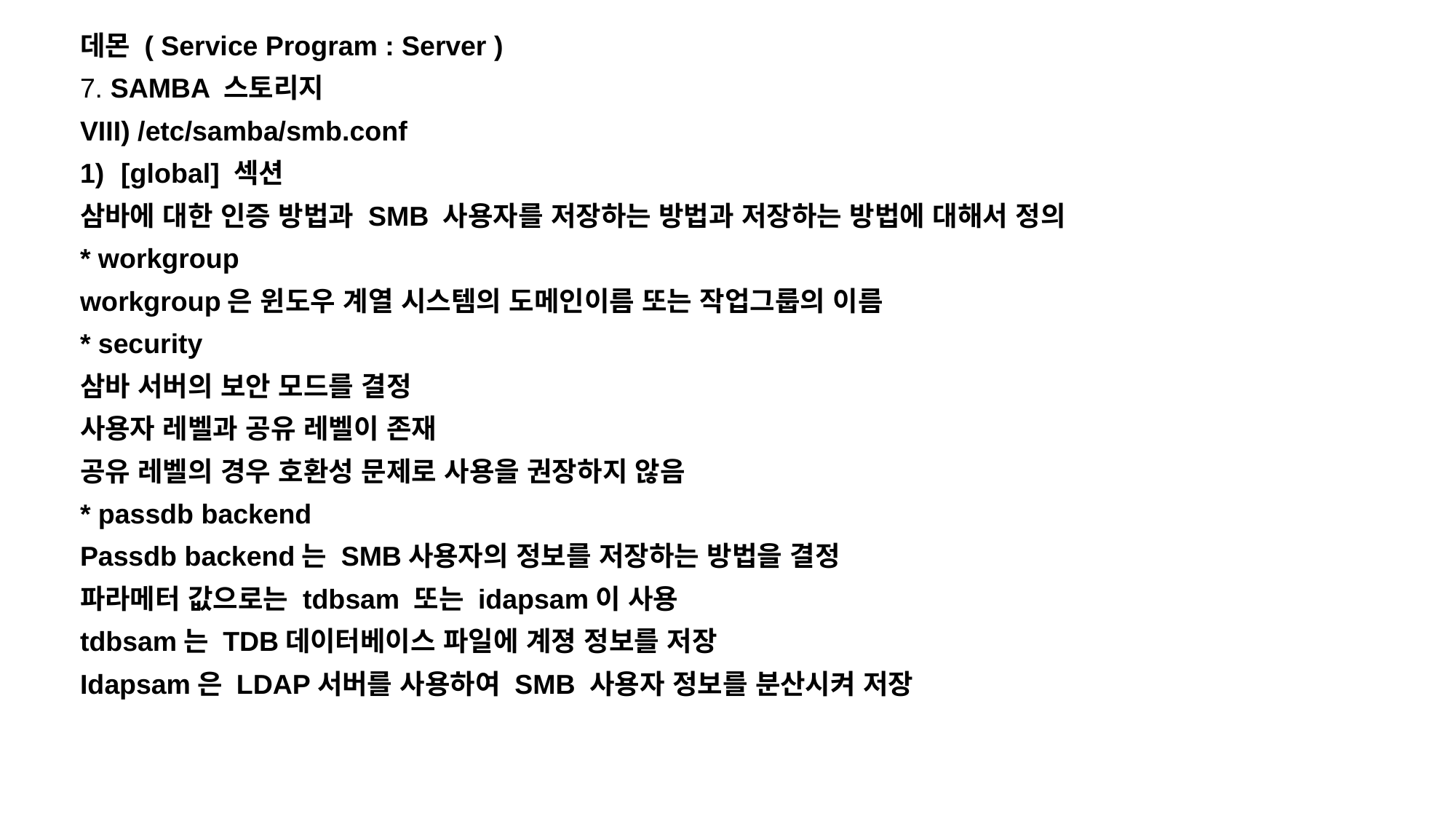

데몬 ( Service Program : Server )
7. SAMBA 스토리지
VIII) /etc/samba/smb.conf
[global] 섹션
삼바에 대한 인증 방법과 SMB 사용자를 저장하는 방법과 저장하는 방법에 대해서 정의
* workgroup
workgroup은 윈도우 계열 시스템의 도메인이름 또는 작업그룹의 이름
* security
삼바 서버의 보안 모드를 결정
사용자 레벨과 공유 레벨이 존재
공유 레벨의 경우 호환성 문제로 사용을 권장하지 않음
* passdb backend
Passdb backend는 SMB사용자의 정보를 저장하는 방법을 결정
파라메터 값으로는 tdbsam 또는 idapsam이 사용
tdbsam는 TDB데이터베이스 파일에 계졍 정보를 저장
Idapsam은 LDAP서버를 사용하여 SMB 사용자 정보를 분산시켜 저장